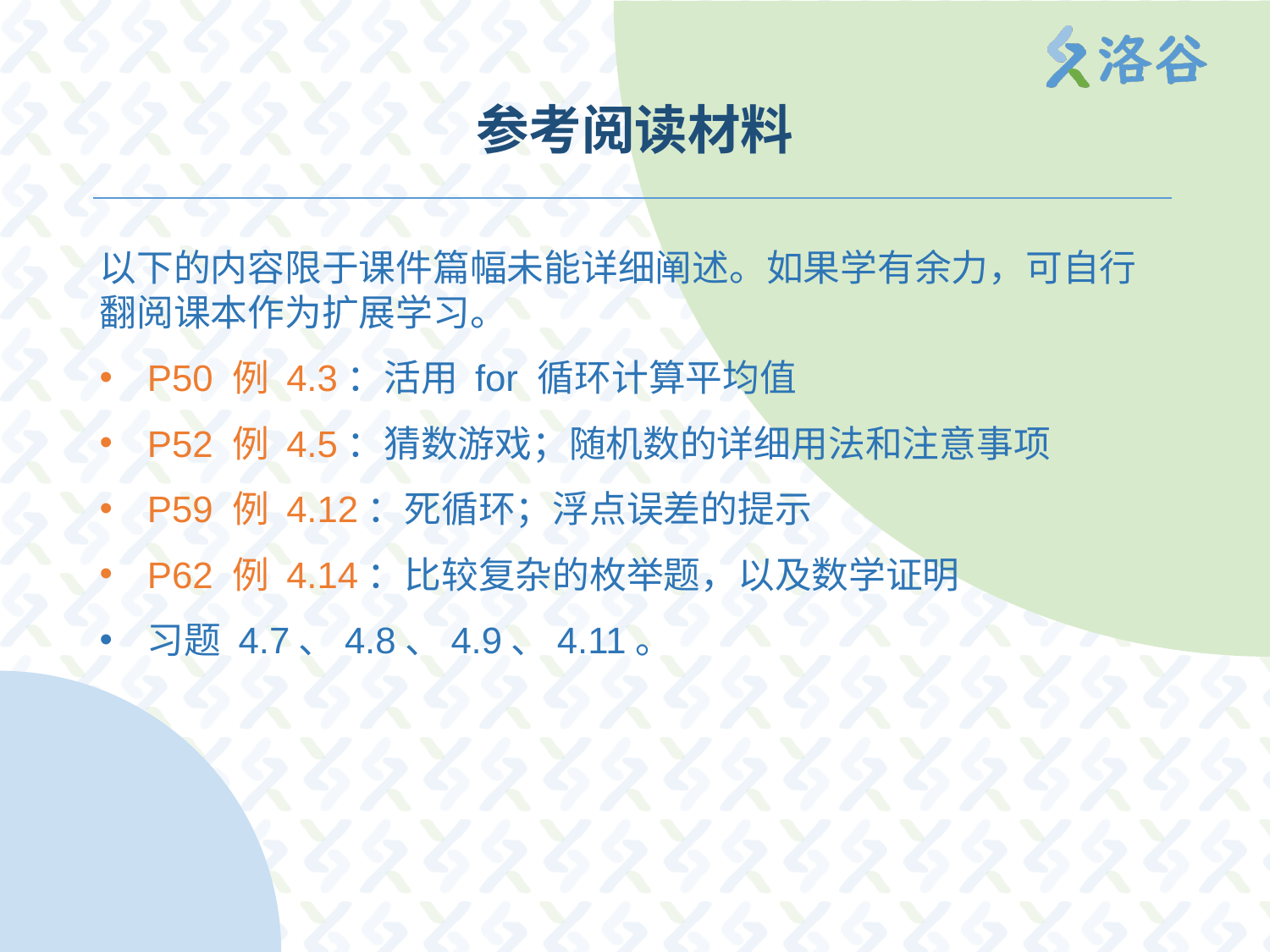

# 参考阅读材料
以下的内容限于课件篇幅未能详细阐述。如果学有余力，可自行翻阅课本作为扩展学习。
P50 例 4.3：活用 for 循环计算平均值
P52 例 4.5：猜数游戏；随机数的详细用法和注意事项
P59 例 4.12：死循环；浮点误差的提示
P62 例 4.14：比较复杂的枚举题，以及数学证明
习题 4.7、4.8、4.9、4.11。